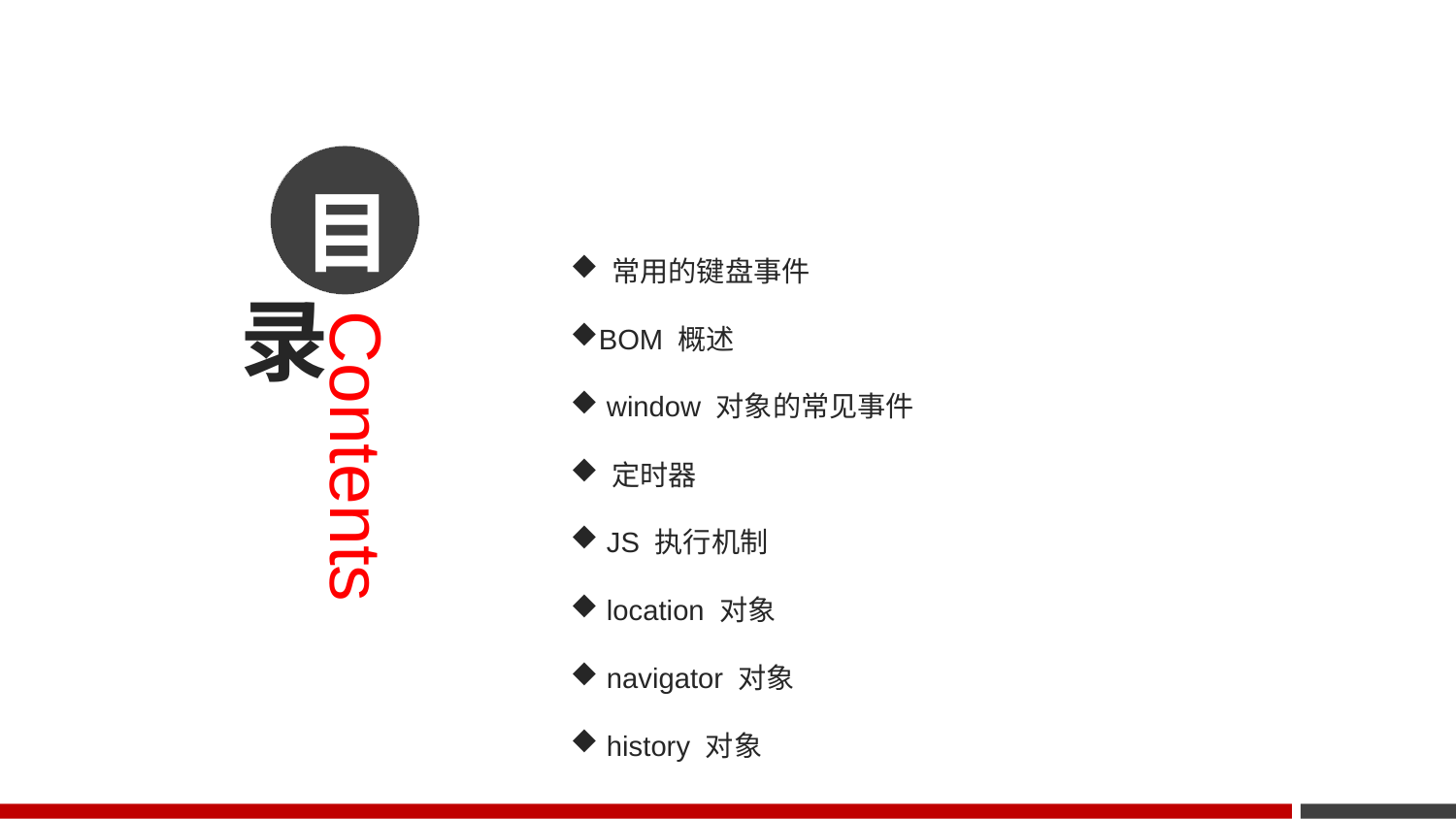

目
 常用的键盘事件
BOM 概述
 window 对象的常见事件
 定时器
 JS 执行机制
 location 对象
 navigator 对象
 history 对象
录
Contents